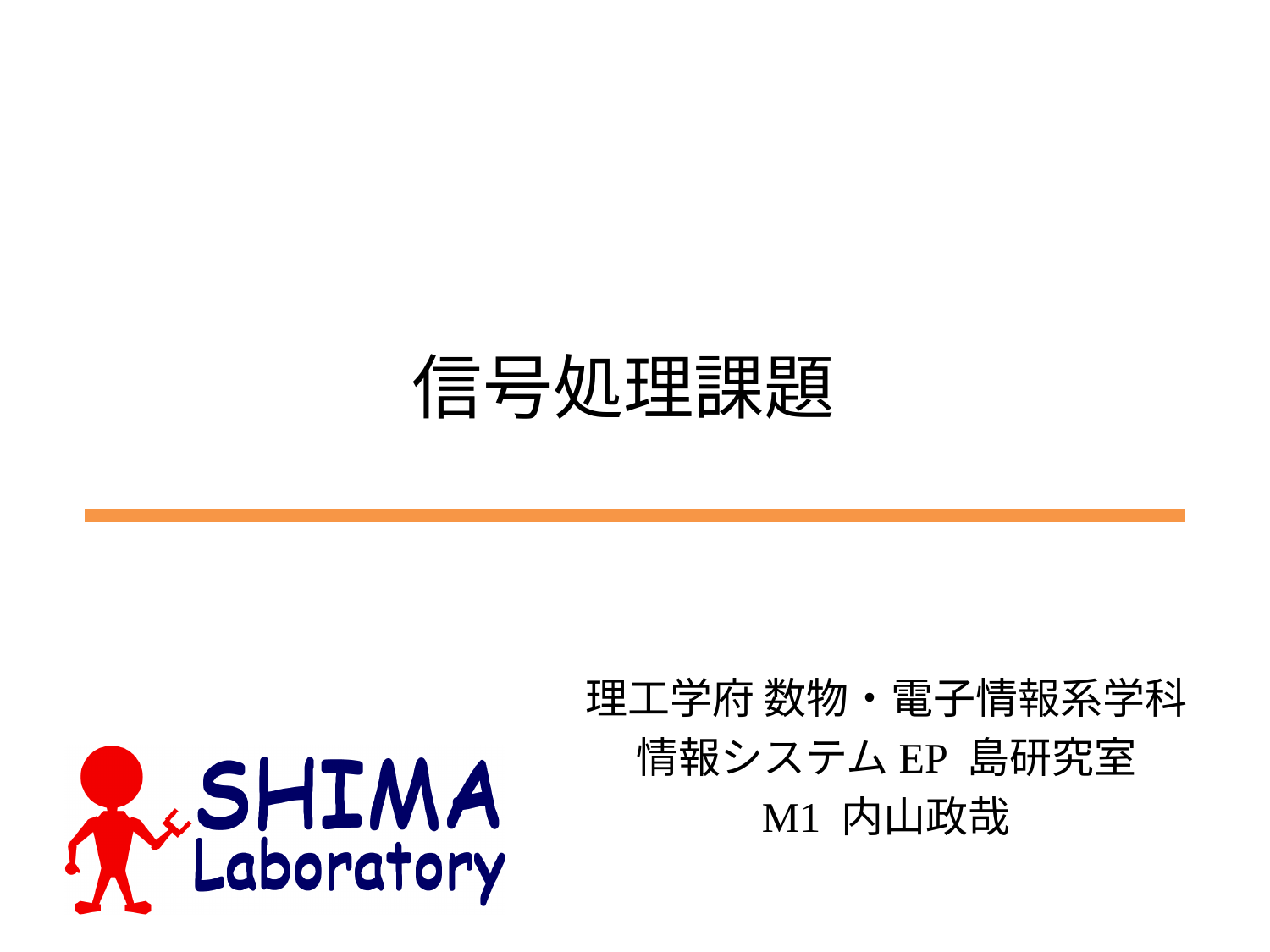

信号処理課題
理工学府 数物・電子情報系学科
情報システムEP 島研究室
M1 内山政哉